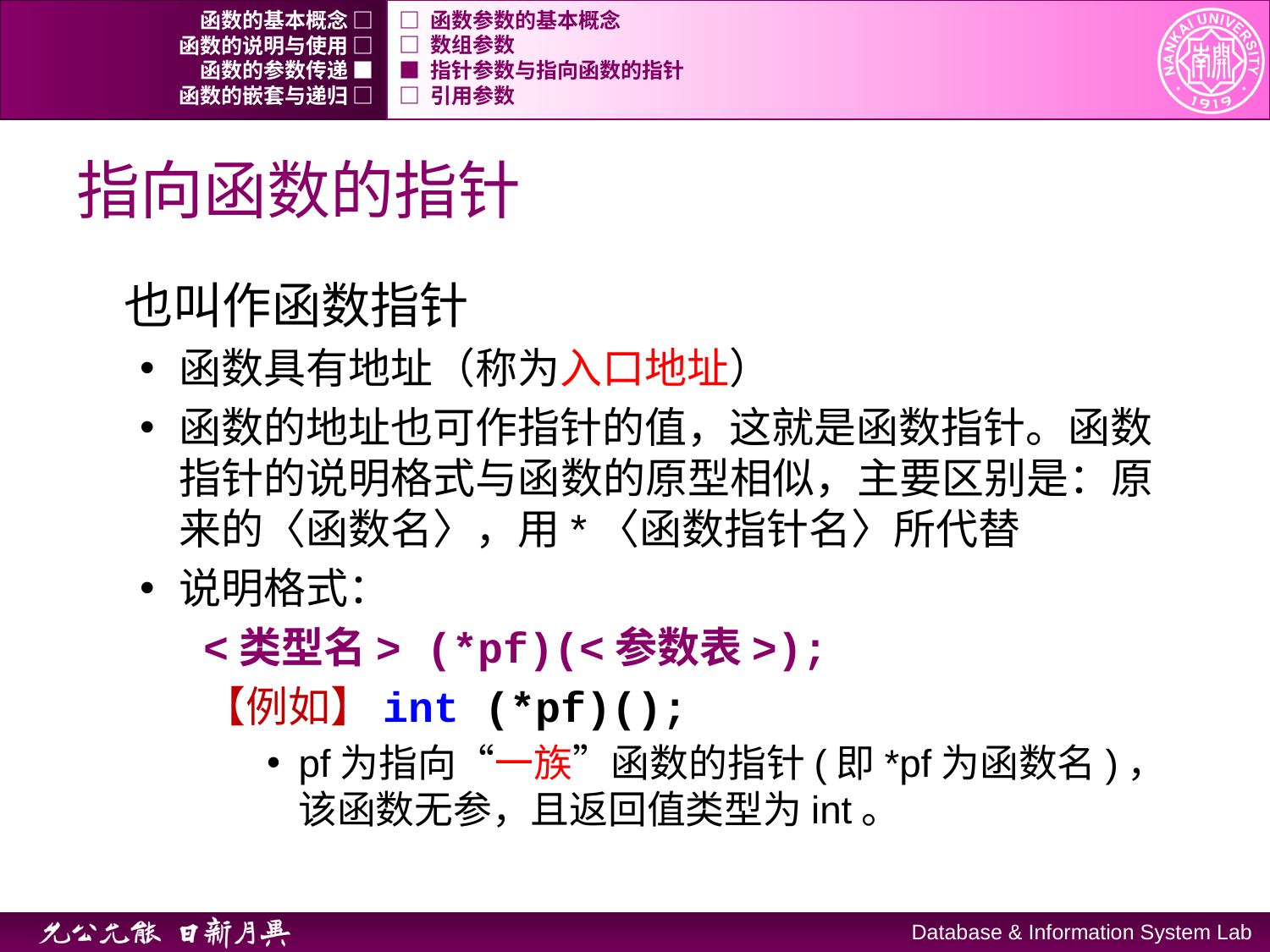

函数的基本概念 □
□ 函数参数的基本概念
函数的说明与使用 □
□ 数组参数
函数的参数传递 ■
■ 指针参数与指向函数的指针
函数的嵌套与递归 □
□ 引用参数
# 指向函数的指针
也叫作函数指针
函数具有地址（称为入口地址）
函数的地址也可作指针的值，这就是函数指针。函数指针的说明格式与函数的原型相似，主要区别是：原来的〈函数名〉，用*〈函数指针名〉所代替
说明格式：
<类型名> (*pf)(<参数表>);
【例如】int (*pf)();
pf为指向“一族”函数的指针(即*pf为函数名)，该函数无参，且返回值类型为int。